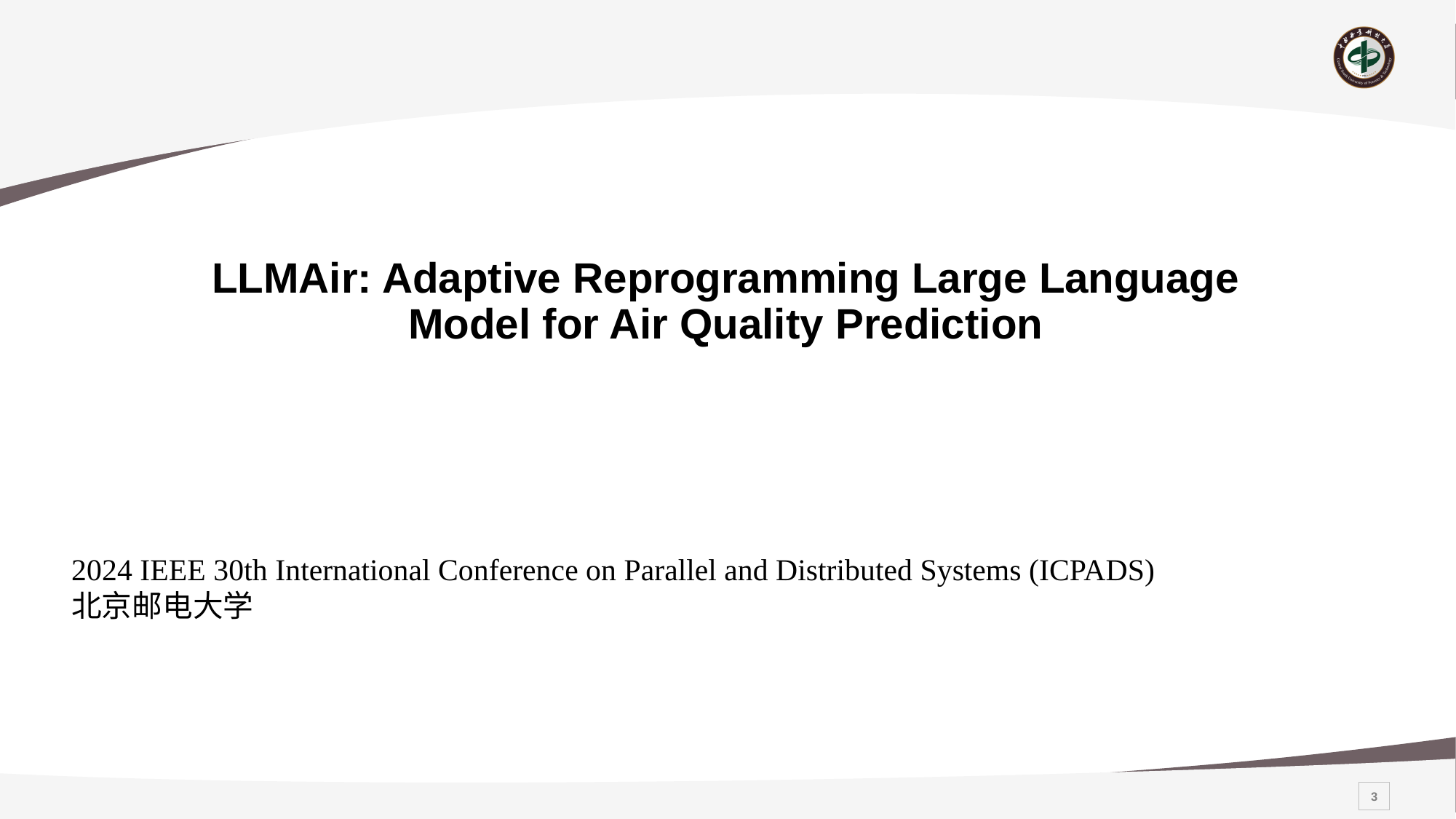

# LLMAir: Adaptive Reprogramming Large Language Model for Air Quality Prediction
2024 IEEE 30th International Conference on Parallel and Distributed Systems (ICPADS)
北京邮电大学